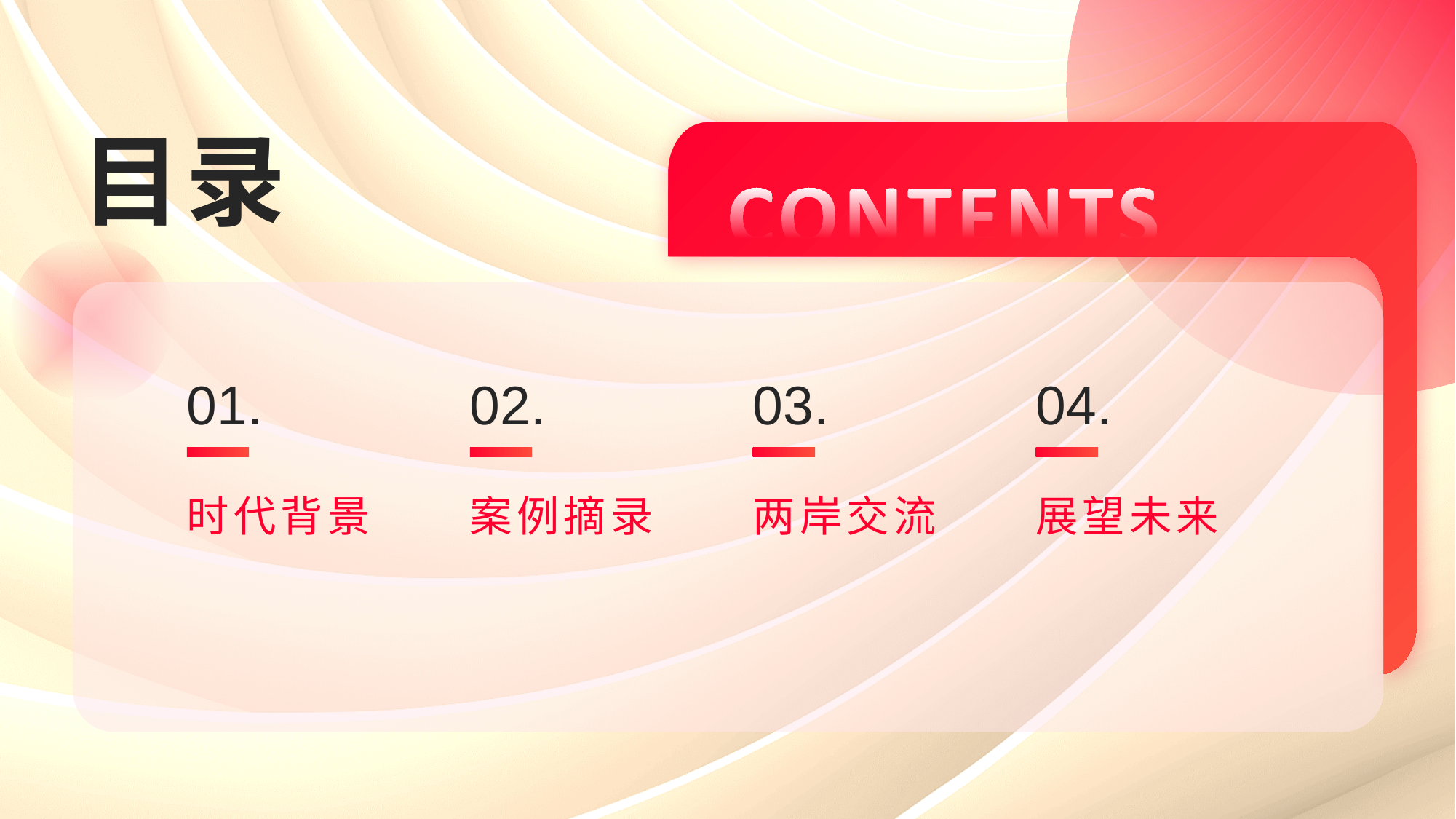

目录
01.
02.
03.
04.

时代背景
案例摘录
两岸交流
展望未来